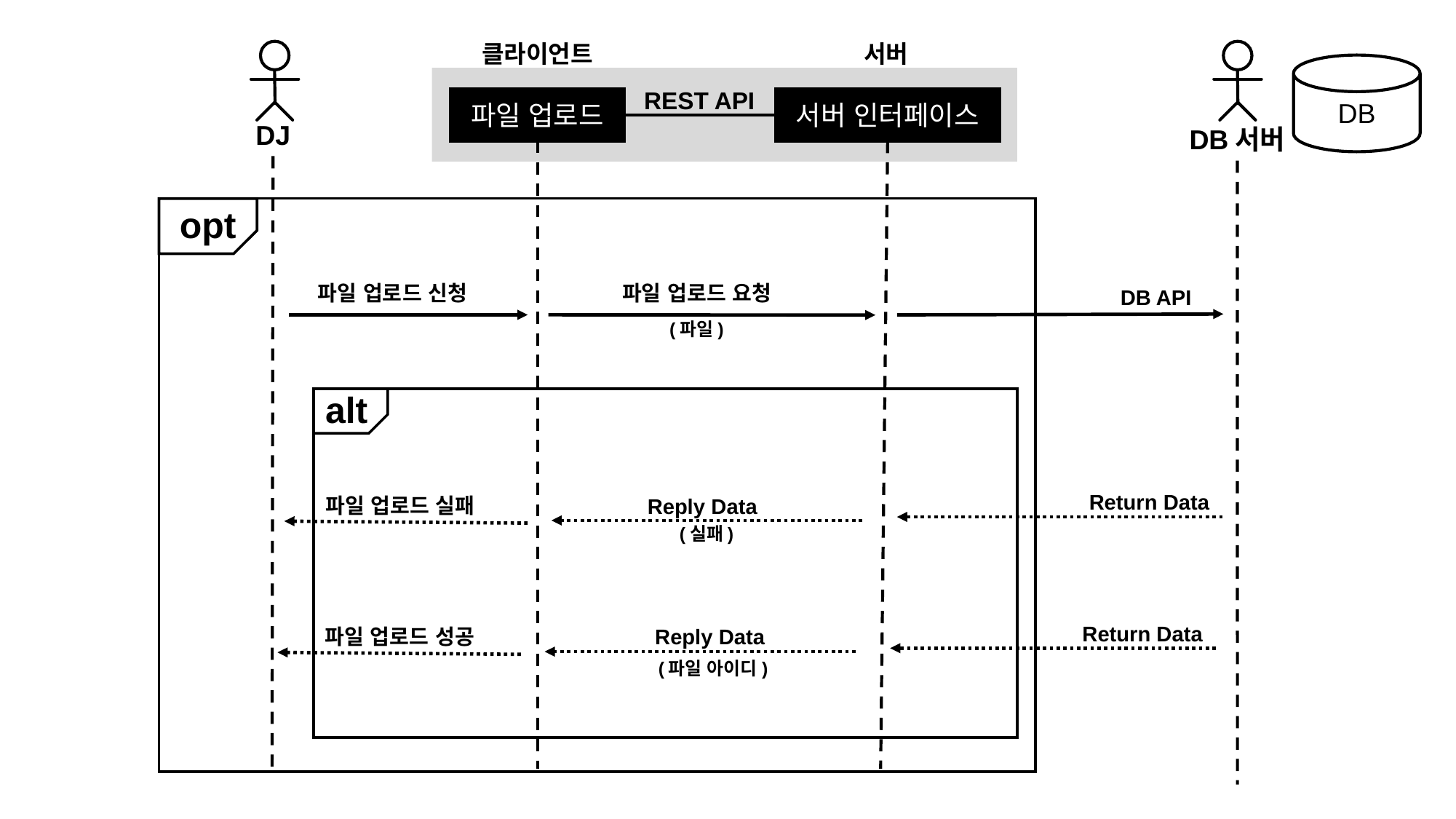

클라이언트
서버

DJ

DB서버
DB

REST API
파일 업로드
서버 인터페이스
opt

파일 업로드 요청
파일 업로드 신청
DB API
(파일)
alt

Return Data
파일 업로드 실패
Reply Data
(실패)
Return Data
Reply Data
파일 업로드 성공
(파일 아이디)